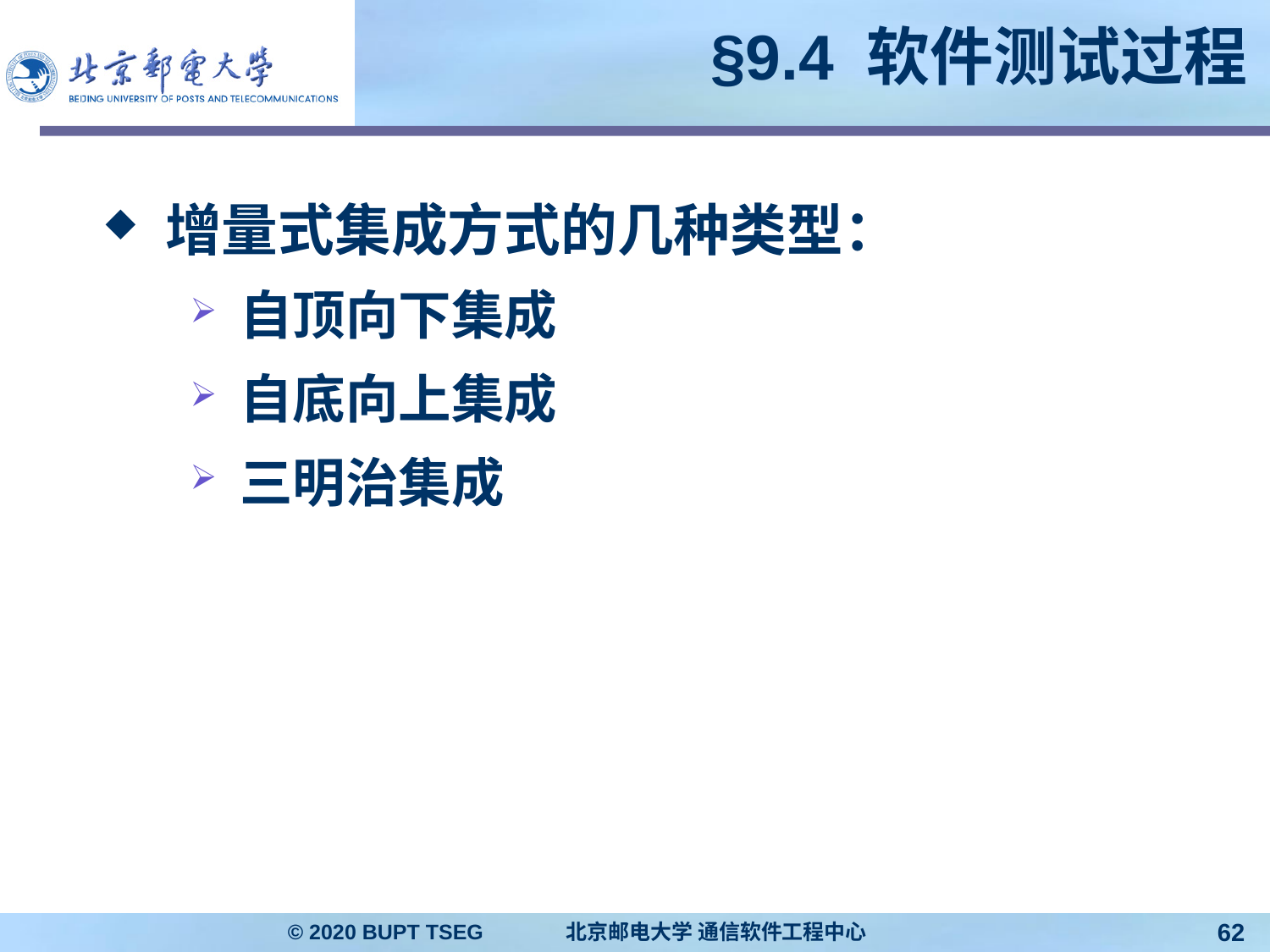

# §9.4 软件测试过程
增量式集成方式的几种类型：
自顶向下集成
自底向上集成
三明治集成
© 2020 BUPT TSEG             北京邮电大学 通信软件工程中心